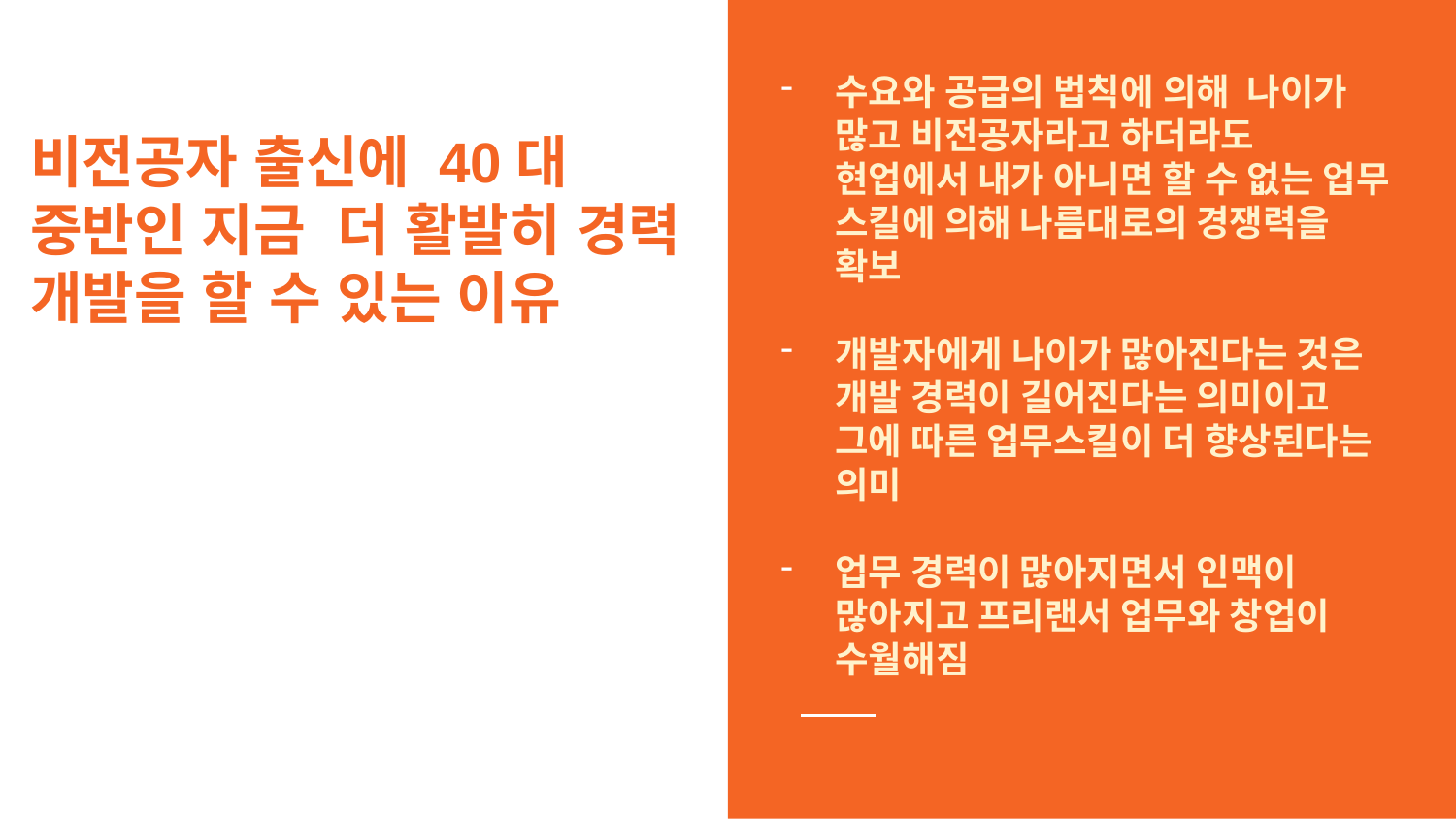

수요와 공급의 법칙에 의해  나이가 많고 비전공자라고 하더라도 현업에서 내가 아니면 할 수 없는 업무 스킬에 의해 나름대로의 경쟁력을 확보

개발자에게 나이가 많아진다는 것은 개발 경력이 길어진다는 의미이고 그에 따른 업무스킬이 더 향상된다는 의미

업무 경력이 많아지면서 인맥이 많아지고 프리랜서 업무와 창업이 수월해짐

# 비전공자 출신에 40대 중반인 지금  더 활발히 경력 개발을 할 수 있는 이유